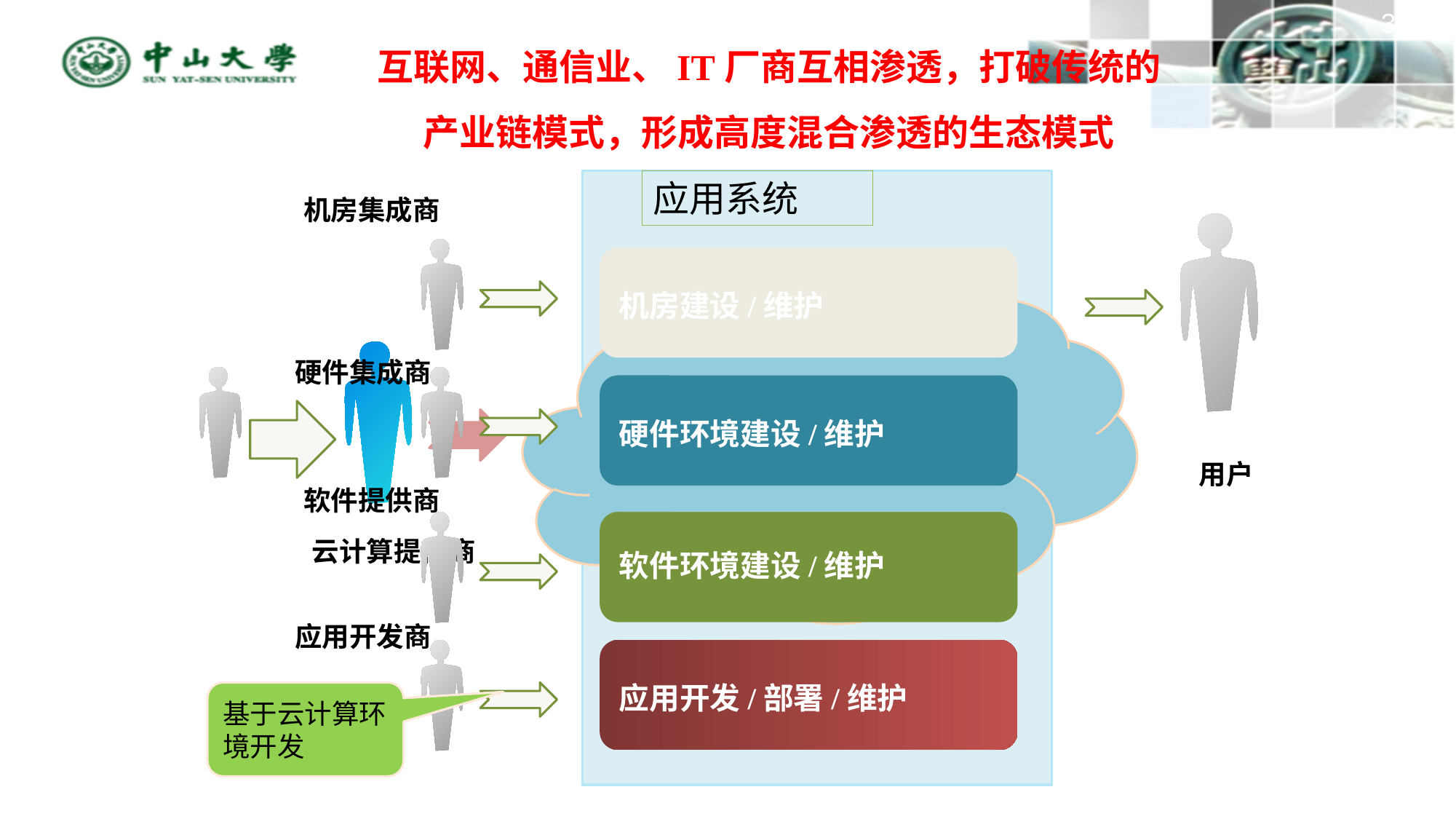

38
互联网、通信业、IT厂商互相渗透，打破传统的产业链模式，形成高度混合渗透的生态模式

应用系统
机房集成商

硬件集成商

软件提供商

机房建设/维护

云计算提供商

硬件环境建设/维护
用户

软件环境建设/维护
应用开发商

应用开发/部署/维护

基于云计算环境开发